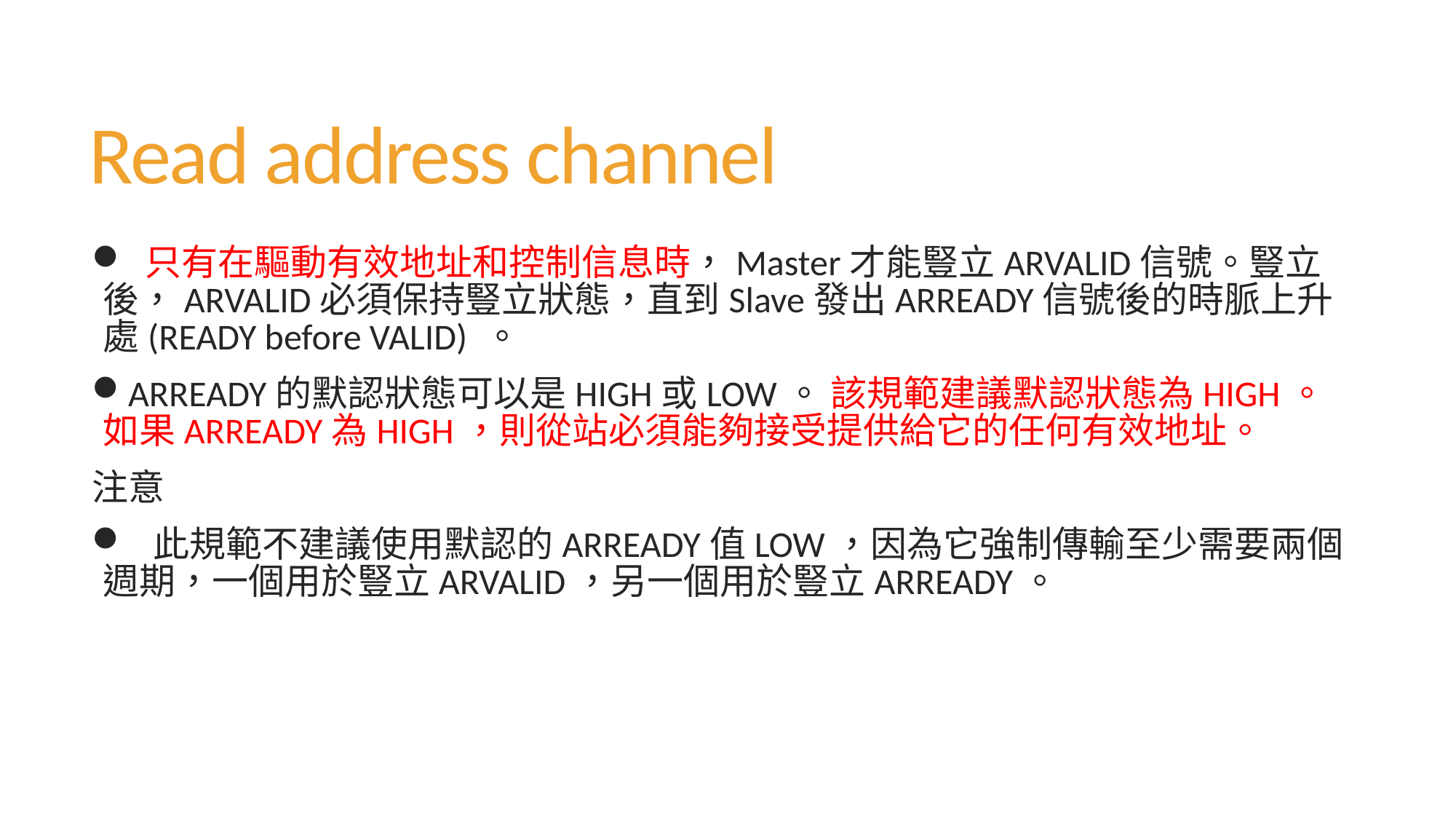

# Read address channel
 只有在驅動有效地址和控制信息時，Master才能豎立ARVALID信號。豎立後，ARVALID必須保持豎立狀態，直到Slave發出ARREADY信號後的時脈上升處(READY before VALID) 。
ARREADY的默認狀態可以是HIGH或LOW。 該規範建議默認狀態為HIGH。 如果ARREADY為HIGH，則從站必須能夠接受提供給它的任何有效地址。
注意
  此規範不建議使用默認的ARREADY值LOW，因為它強制傳輸至少需要兩個週期，一個用於豎立ARVALID，另一個用於豎立ARREADY。